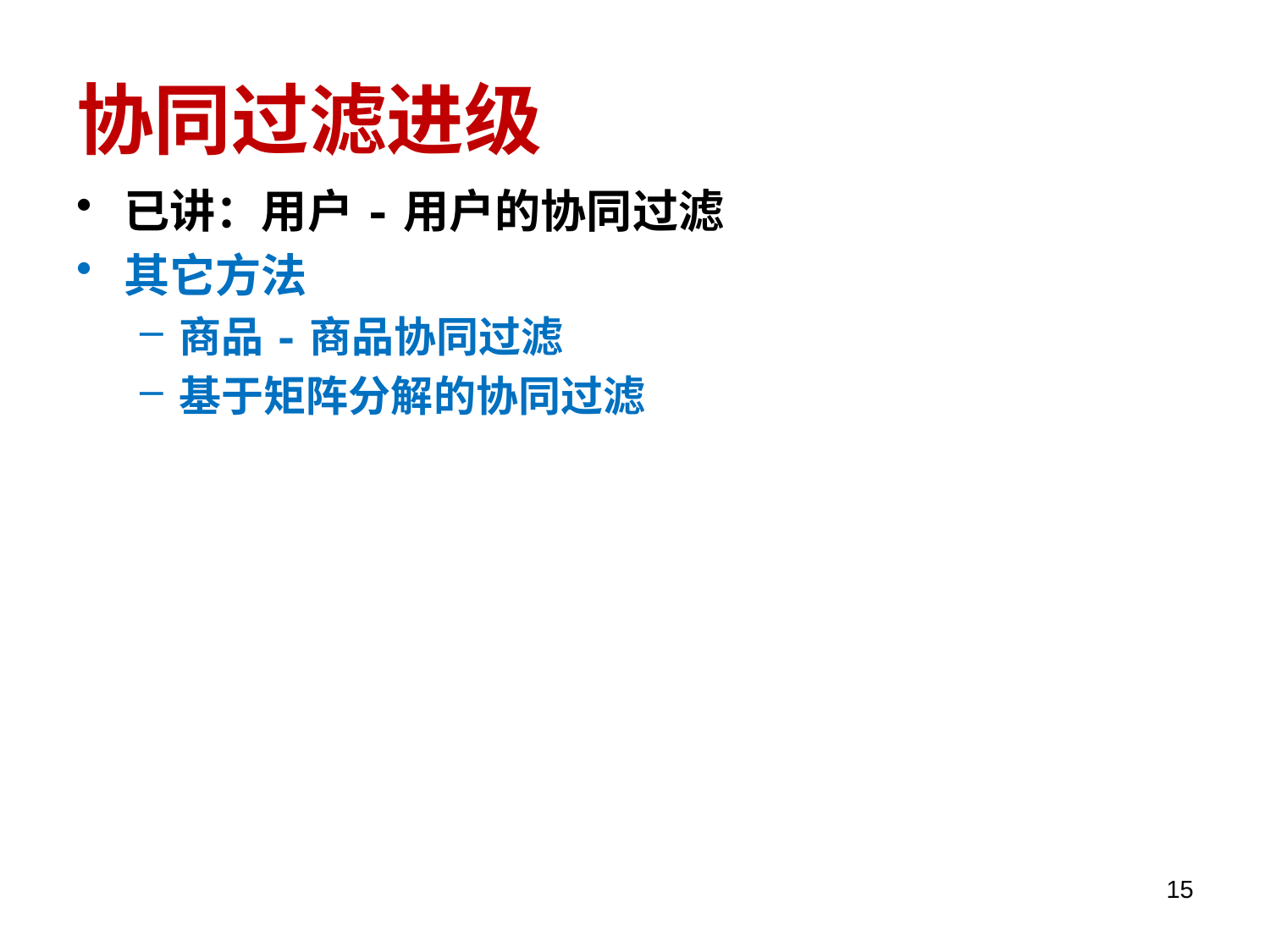

# 协同过滤进级
已讲：用户-用户的协同过滤
其它方法
商品-商品协同过滤
基于矩阵分解的协同过滤
15